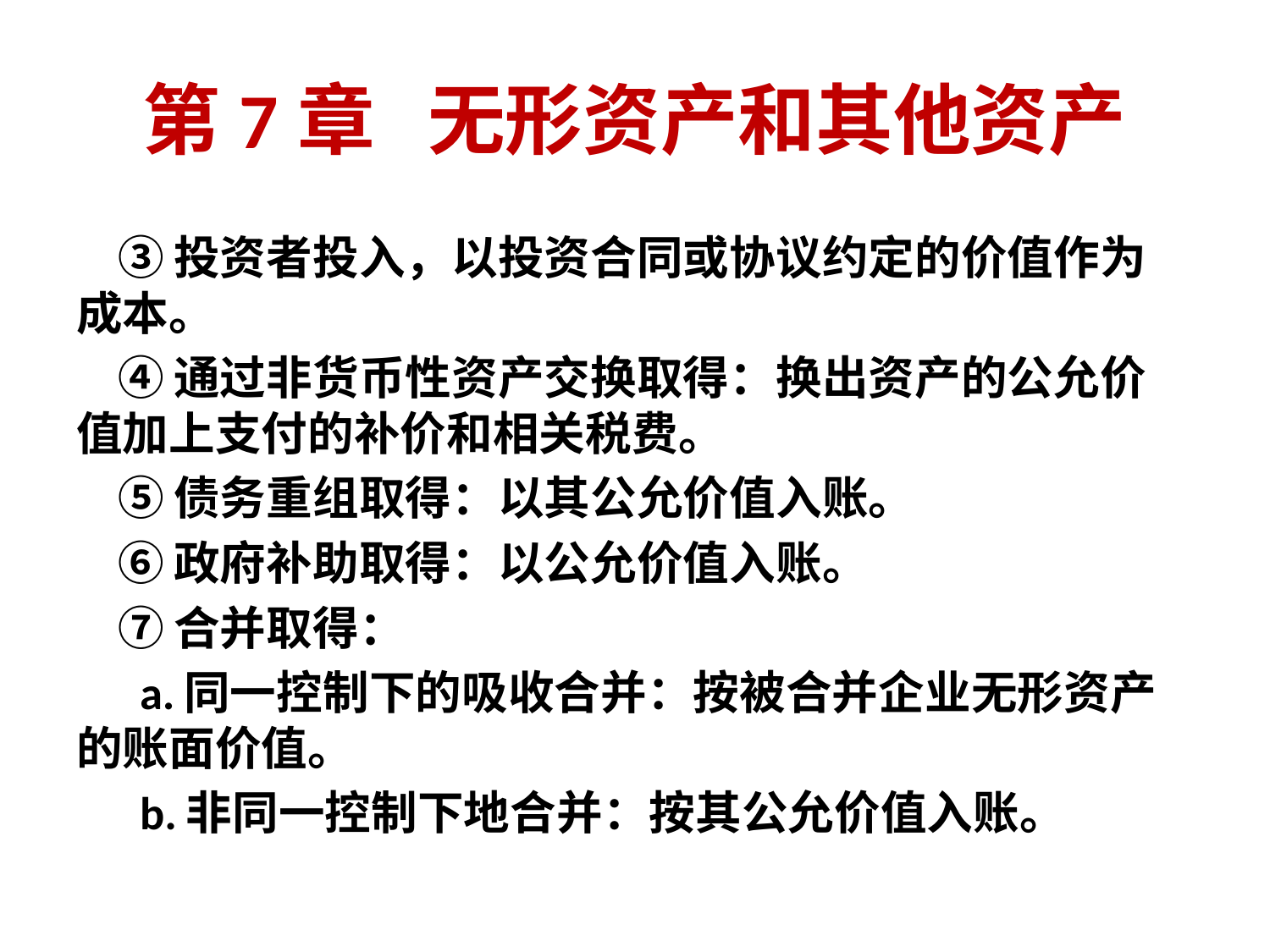

# 第7章   无形资产和其他资产
    ③投资者投入，以投资合同或协议约定的价值作为成本。
    ④通过非货币性资产交换取得：换出资产的公允价值加上支付的补价和相关税费。
    ⑤债务重组取得：以其公允价值入账。
    ⑥政府补助取得：以公允价值入账。
    ⑦合并取得：
      a.同一控制下的吸收合并：按被合并企业无形资产的账面价值。
      b.非同一控制下地合并：按其公允价值入账。